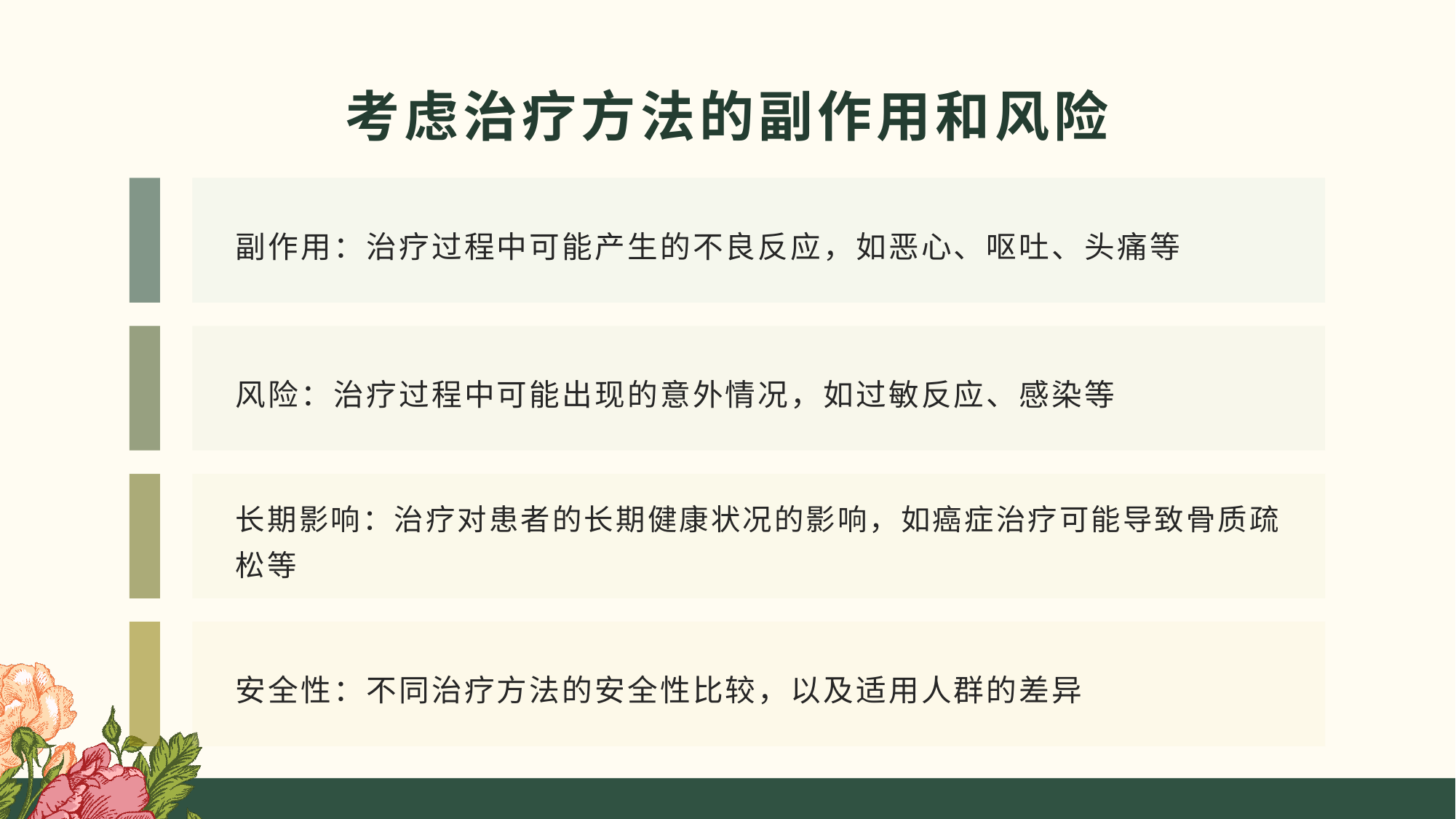

考虑治疗方法的副作用和风险

副作用：治疗过程中可能产生的不良反应，如恶心、呕吐、头痛等

风险：治疗过程中可能出现的意外情况，如过敏反应、感染等

长期影响：治疗对患者的长期健康状况的影响，如癌症治疗可能导致骨质疏松等

安全性：不同治疗方法的安全性比较，以及适用人群的差异